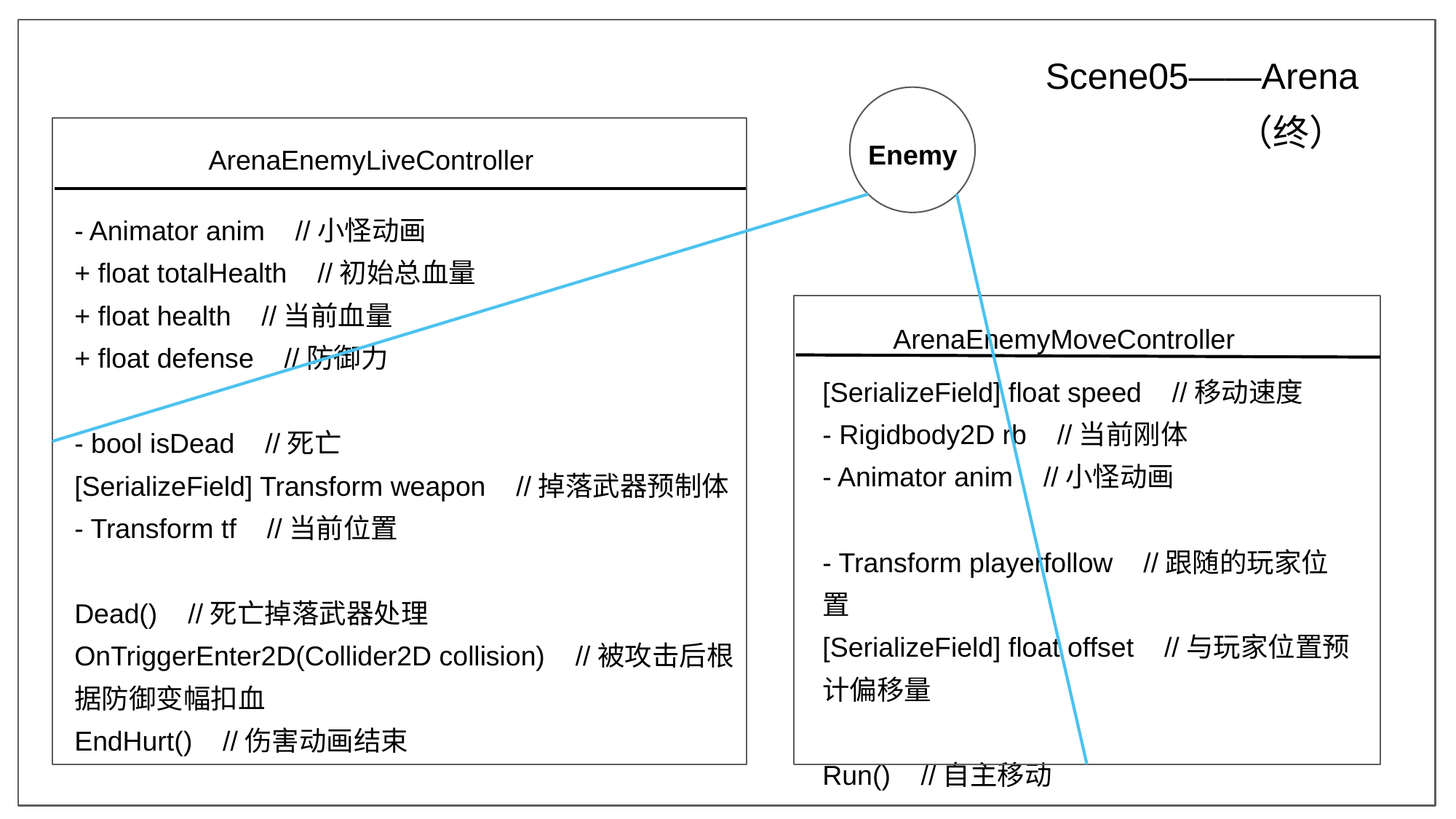

Scene05——Arena
                            （终）

Enemy

ArenaEnemyLiveController
- Animator anim    //小怪动画
+ float totalHealth    //初始总血量
+ float health    //当前血量
+ float defense    //防御力

- bool isDead    //死亡
[SerializeField] Transform weapon    //掉落武器预制体
- Transform tf    //当前位置

Dead()    //死亡掉落武器处理
OnTriggerEnter2D(Collider2D collision)    //被攻击后根据防御变幅扣血
EndHurt()    //伤害动画结束

ArenaEnemyMoveController
[SerializeField] float speed    //移动速度
- Rigidbody2D rb    //当前刚体
- Animator anim    //小怪动画

- Transform playerfollow    //跟随的玩家位置
[SerializeField] float offset    //与玩家位置预计偏移量

Run()    //自主移动